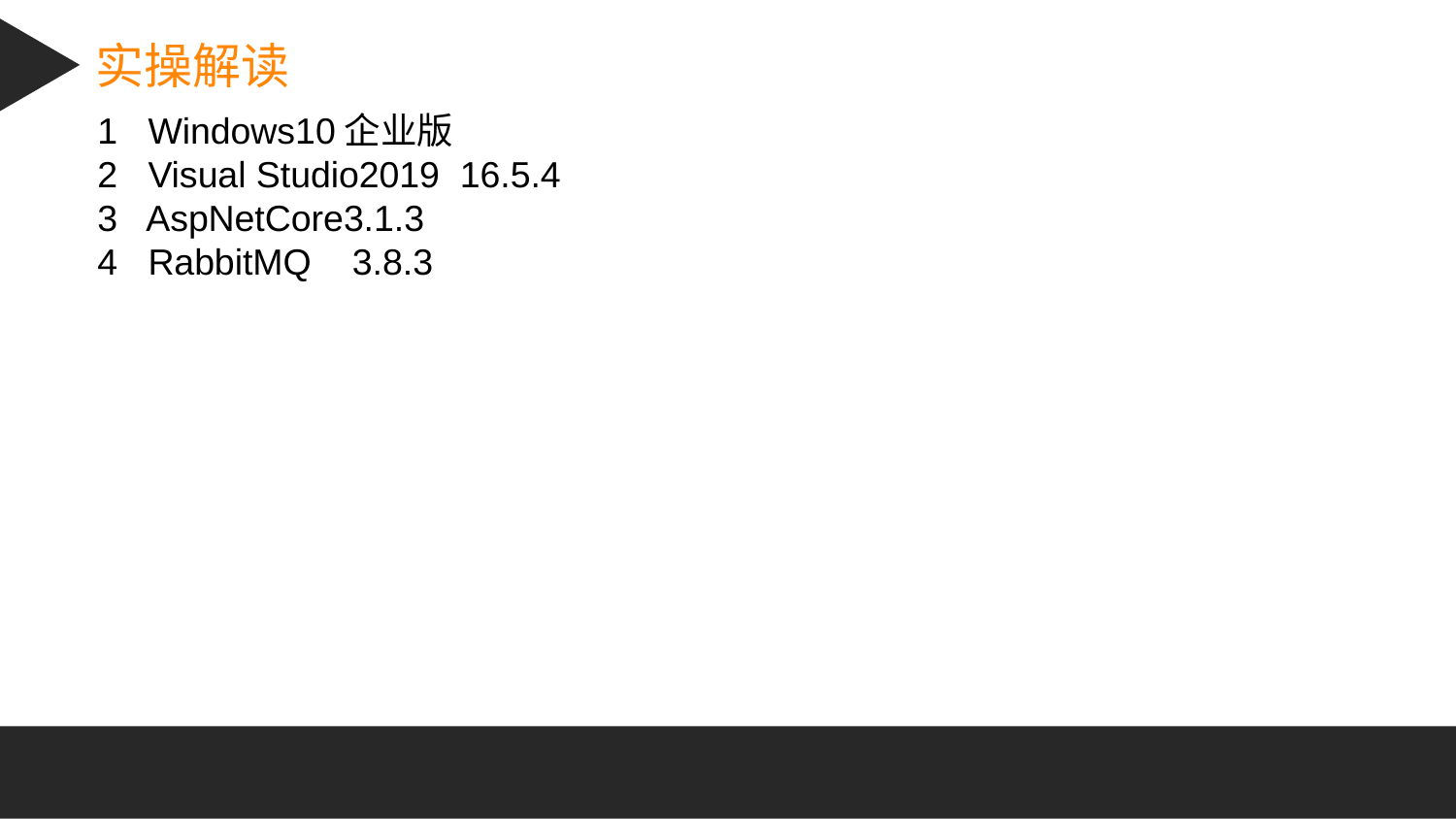

实操解读
1   Windows10企业版
2   Visual Studio2019  16.5.4
3   AspNetCore3.1.3
4   RabbitMQ    3.8.3